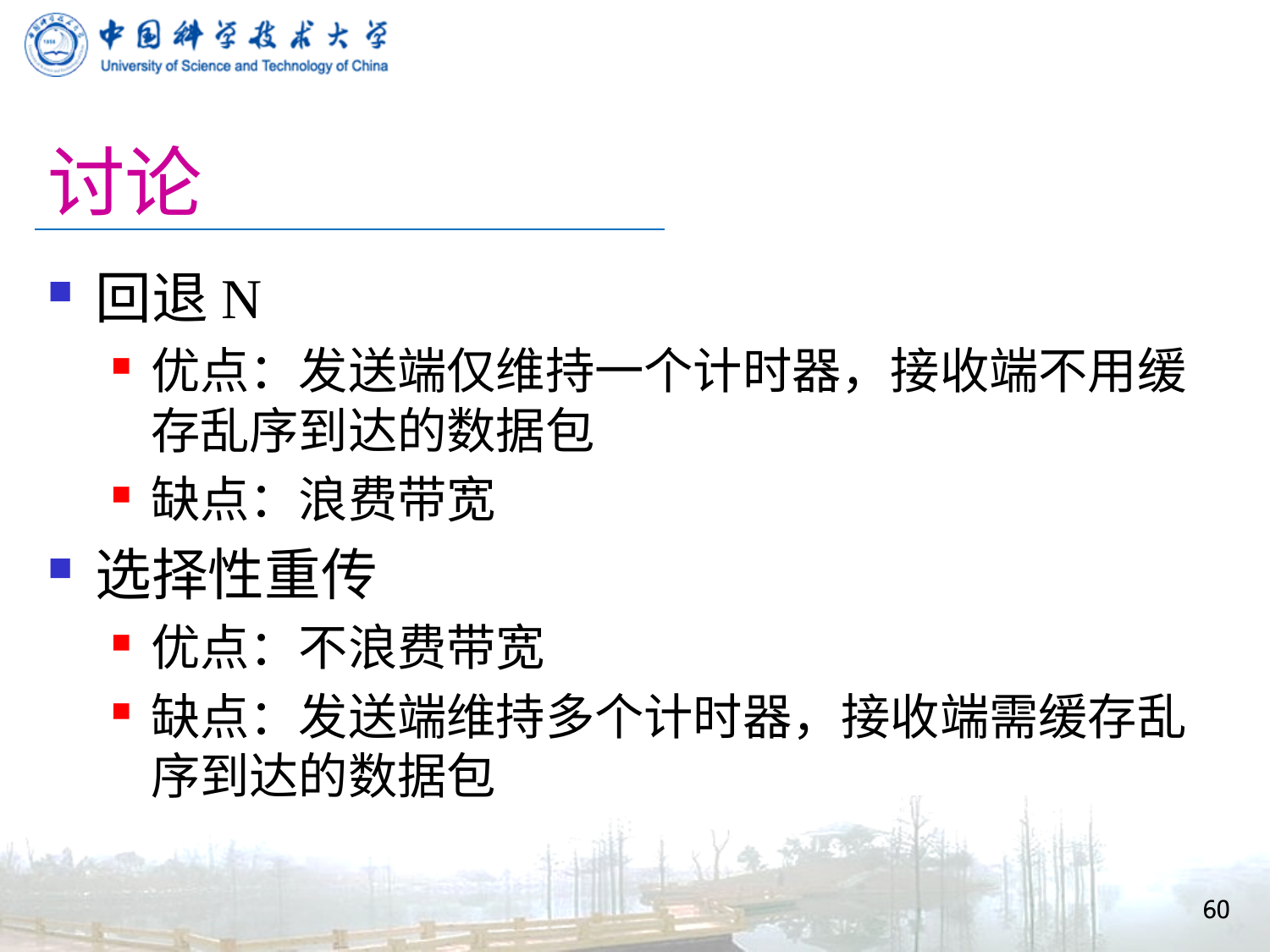

# 讨论
回退N
优点：发送端仅维持一个计时器，接收端不用缓存乱序到达的数据包
缺点：浪费带宽
选择性重传
优点：不浪费带宽
缺点：发送端维持多个计时器，接收端需缓存乱序到达的数据包
60